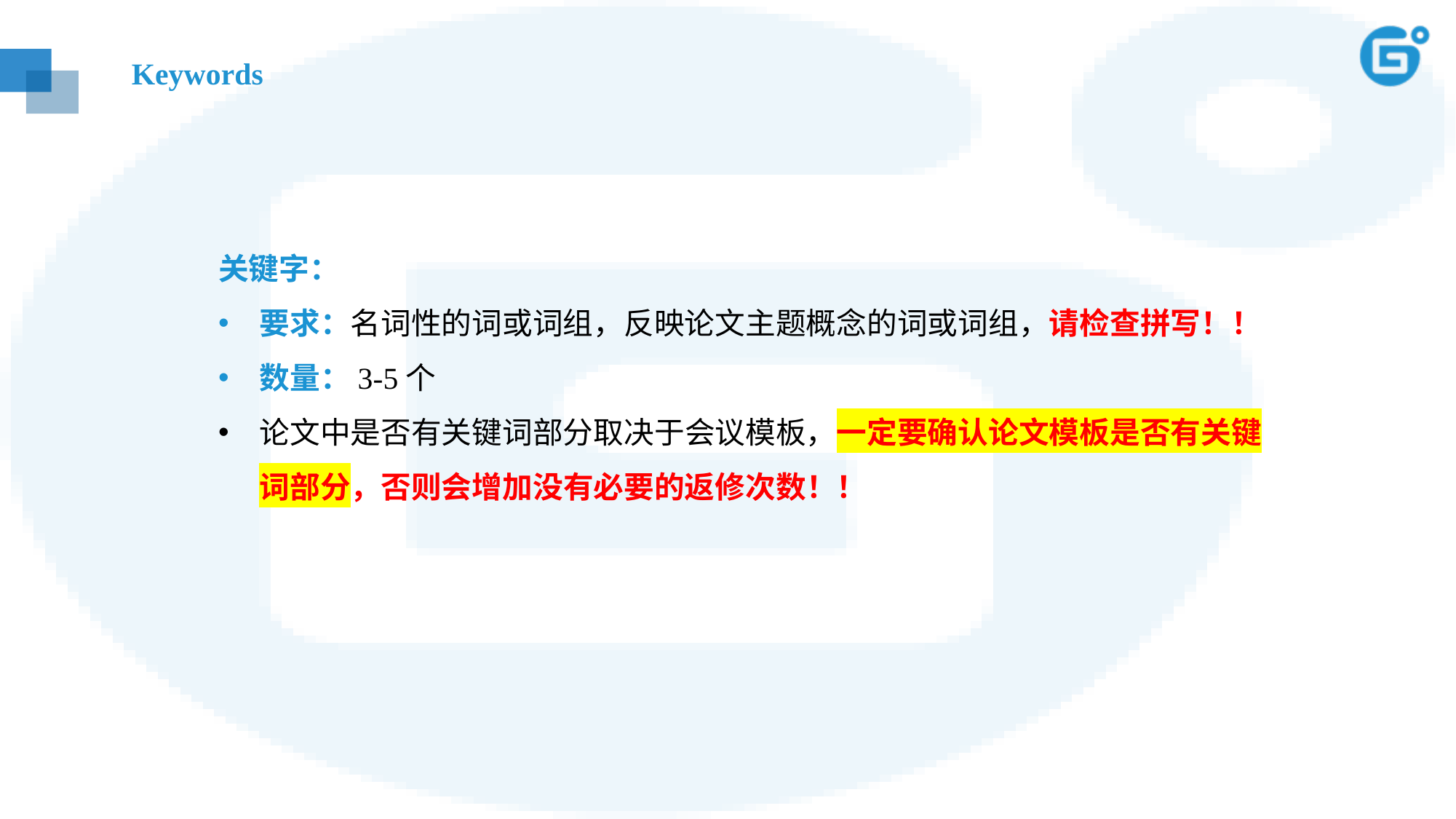

# Keywords
关键字：
要求：名词性的词或词组，反映论文主题概念的词或词组，请检查拼写！！
数量：3-5个
论文中是否有关键词部分取决于会议模板，一定要确认论文模板是否有关键词部分，否则会增加没有必要的返修次数！！